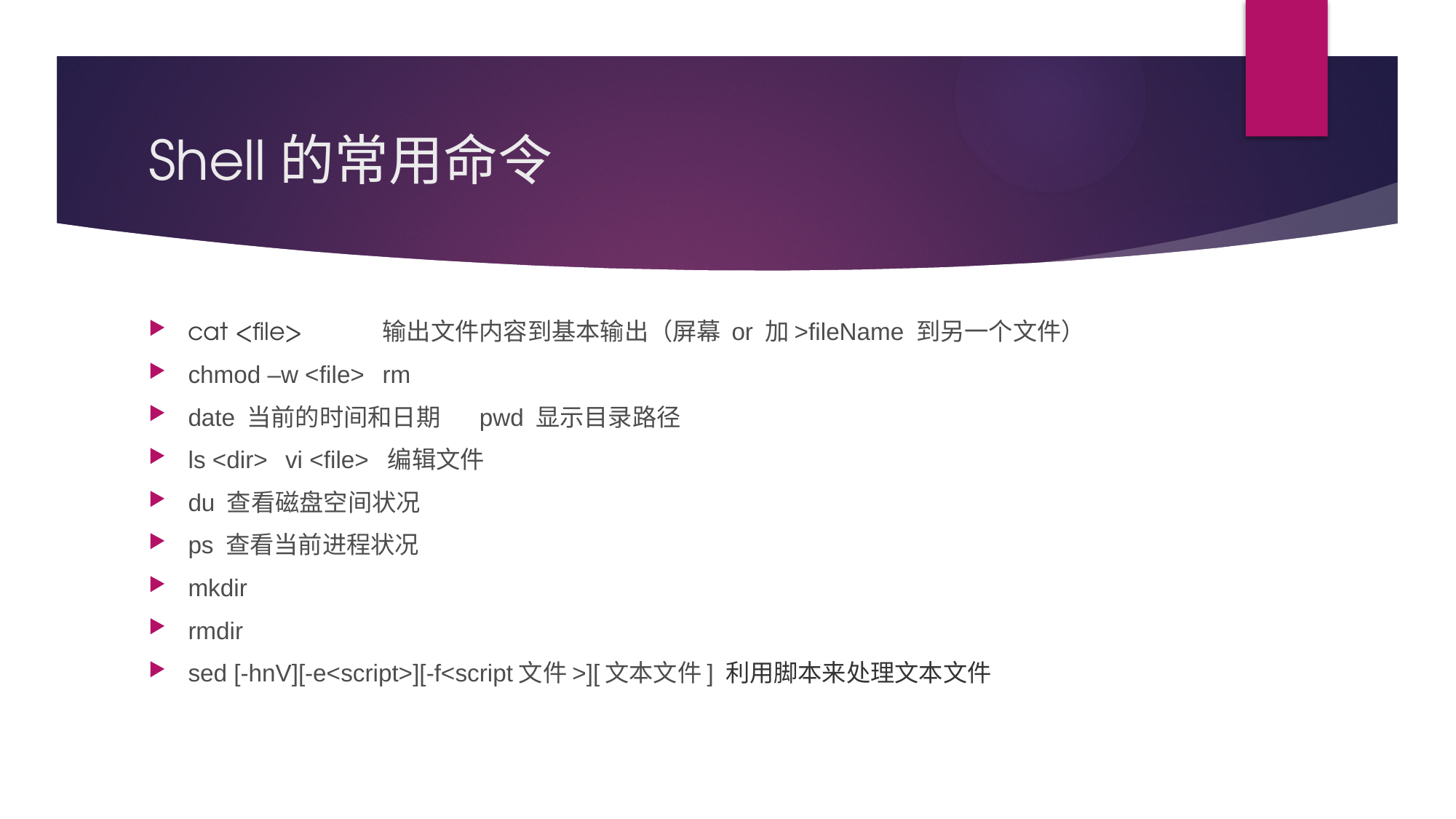

# Shell的常用命令
cat <file>	输出文件内容到基本输出（屏幕 or 加>fileName 到另一个文件）
chmod –w <file>								rm
date 当前的时间和日期							pwd 显示目录路径
ls <dir>										vi <file>  编辑文件
du 查看磁盘空间状况
ps 查看当前进程状况
mkdir
rmdir
sed [-hnV][-e<script>][-f<script文件>][文本文件] 利用脚本来处理文本文件